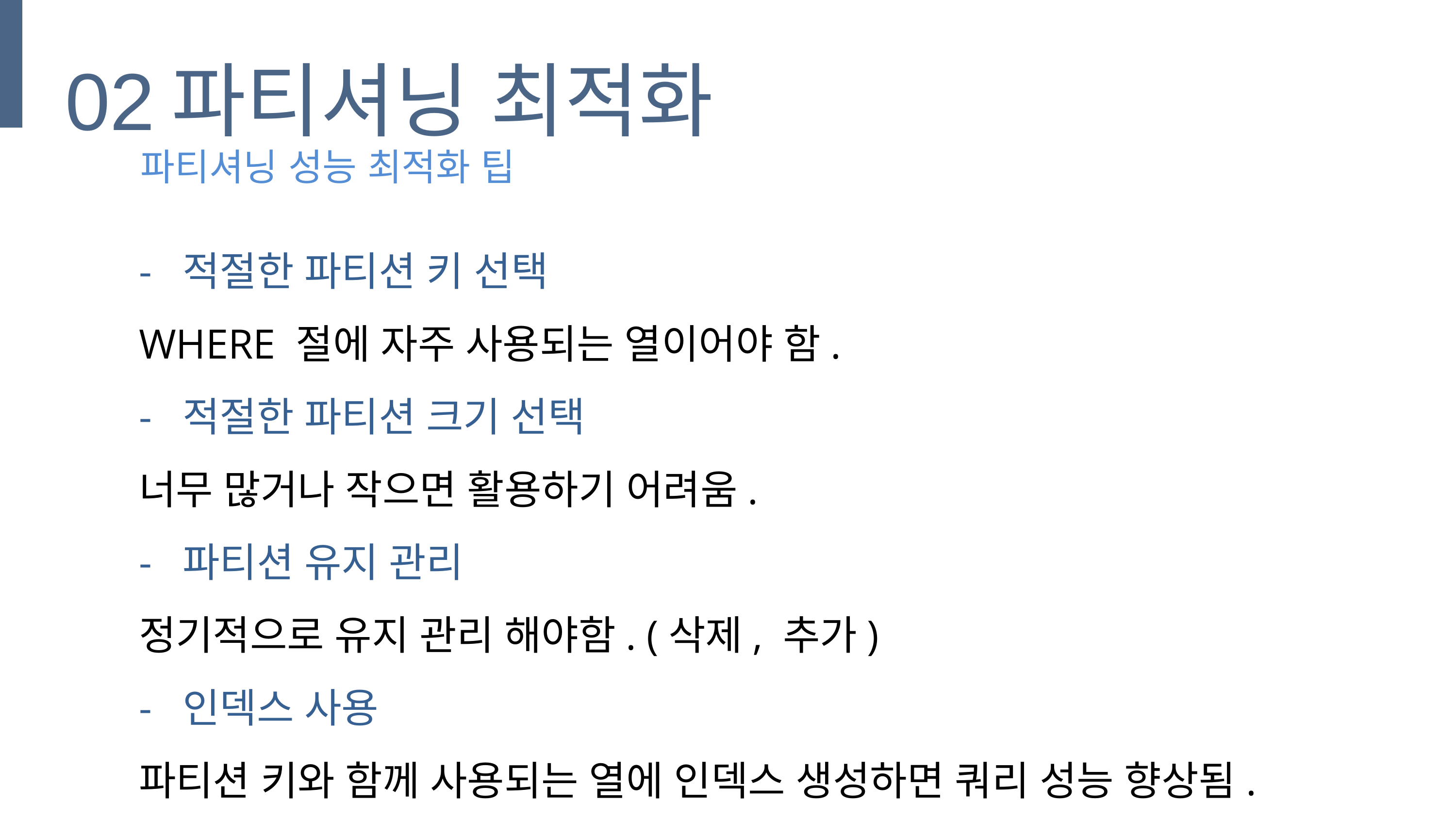

02
파티셔닝 최적화
파티셔닝 성능 최적화 팁
-  적절한 파티션 키 선택
WHERE 절에 자주 사용되는 열이어야 함.
-  적절한 파티션 크기 선택
너무 많거나 작으면 활용하기 어려움.
-  파티션 유지 관리
정기적으로 유지 관리 해야함. (삭제, 추가)
-  인덱스 사용
파티션 키와 함께 사용되는 열에 인덱스 생성하면 쿼리 성능 향상됨.